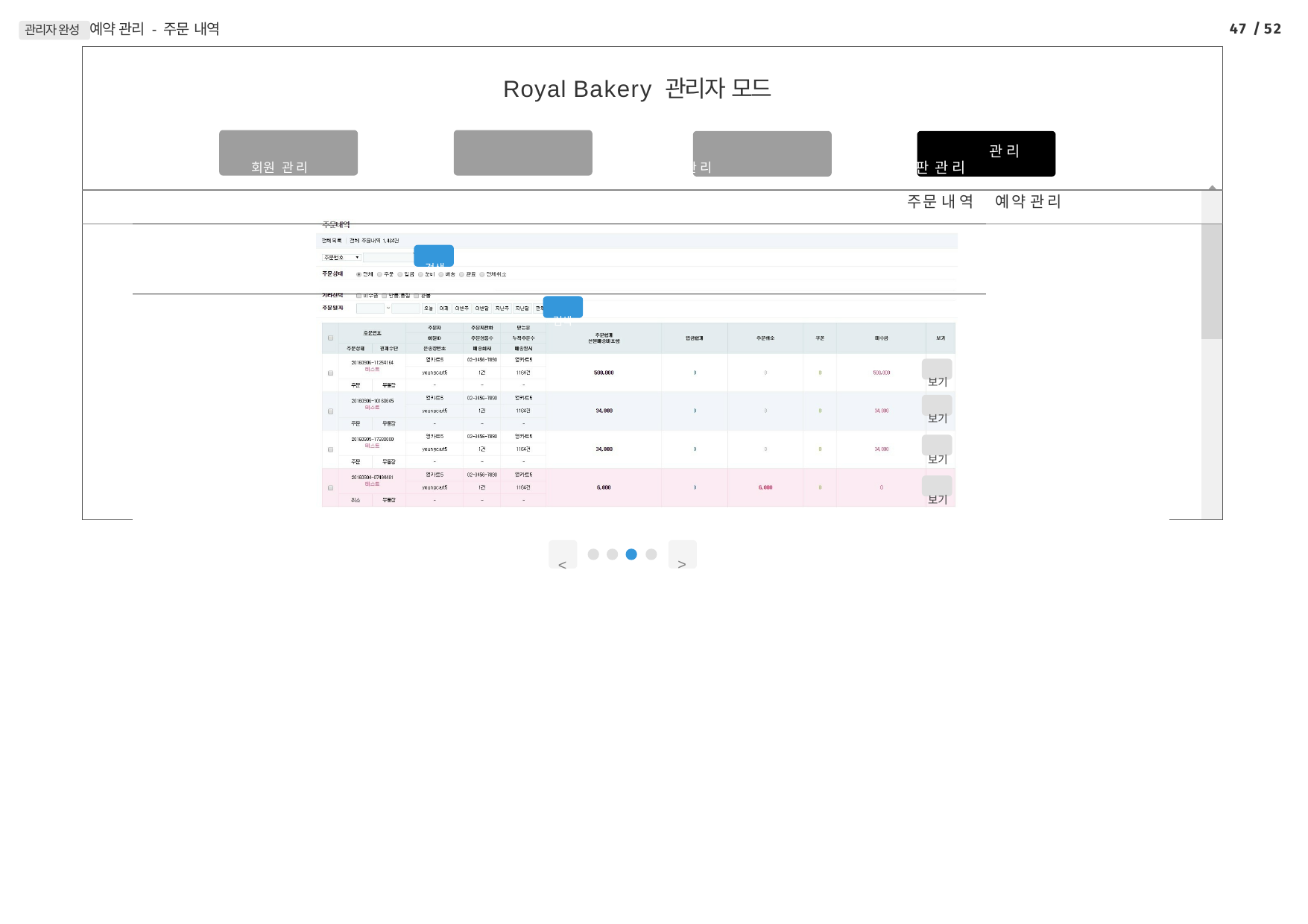

47 / 52
관리자 완성    예약 관리 - 주문 내역
| Royal Bakery 관리자 모드 회 원 관 리 제 품 관 리 게 시 판 관 리 예 약 |  |  |  |  | 관 리 |  |  |
| --- | --- | --- | --- | --- | --- | --- | --- |
|  |  |  |  | 주 문 내 역 | 예 약 관 리 |  |  |
|  | 검색 |  |  |  |  |  |  |
|  |  | 검색 |  |  |  |  |  |
|  |  |  |  | 보기 |  |  |  |
|  |  |  |  | 보기 |  |  |  |
|  |  |  |  | 보기 |  |  |  |
|  |  |  |  | 보기 |  |  |  |
|  |  | < | > |  |  |  |  |